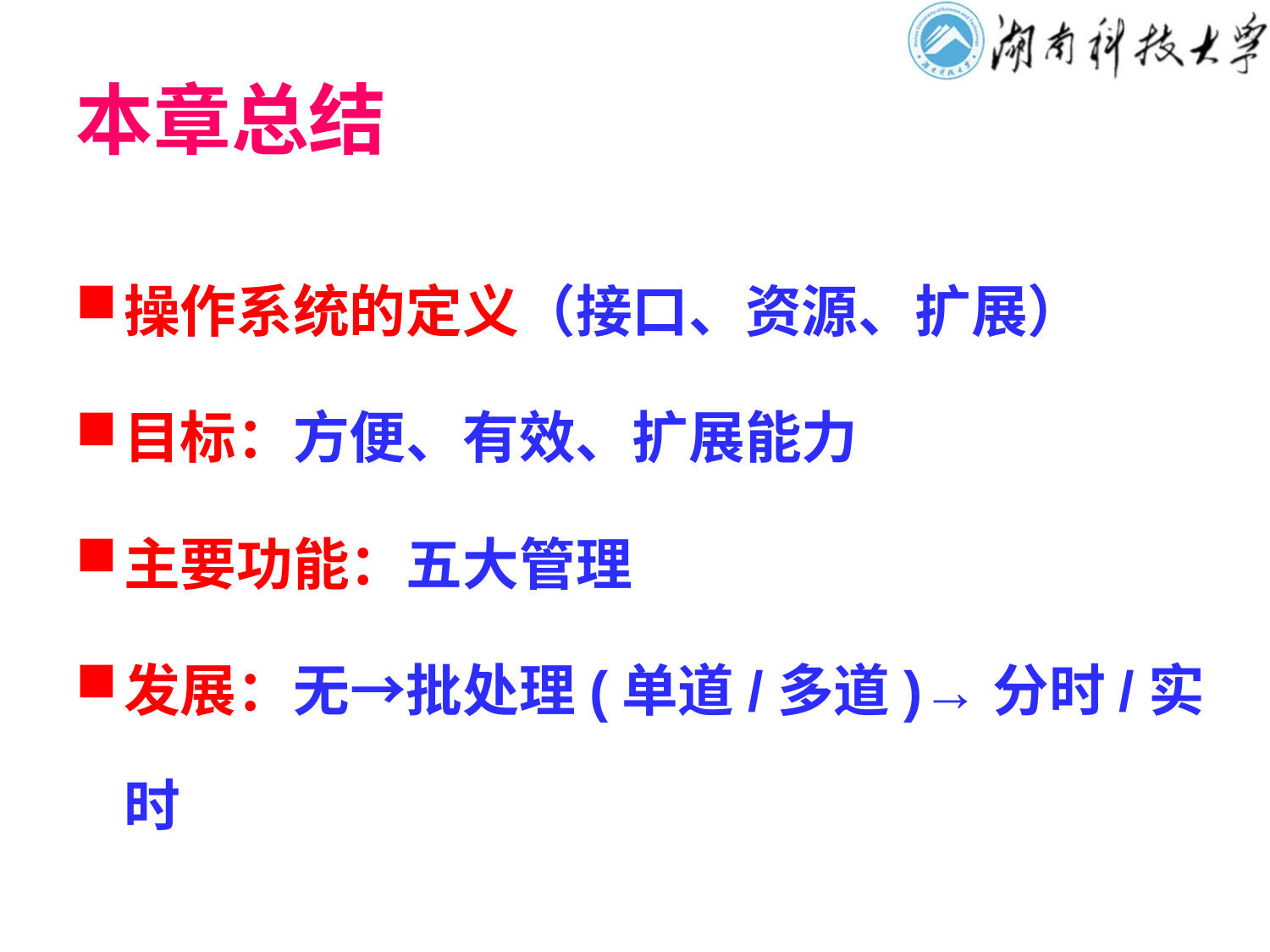

# 本章总结
操作系统的定义（接口、资源、扩展）
目标：方便、有效、扩展能力
主要功能：五大管理
发展：无→批处理(单道/多道)→分时/实时